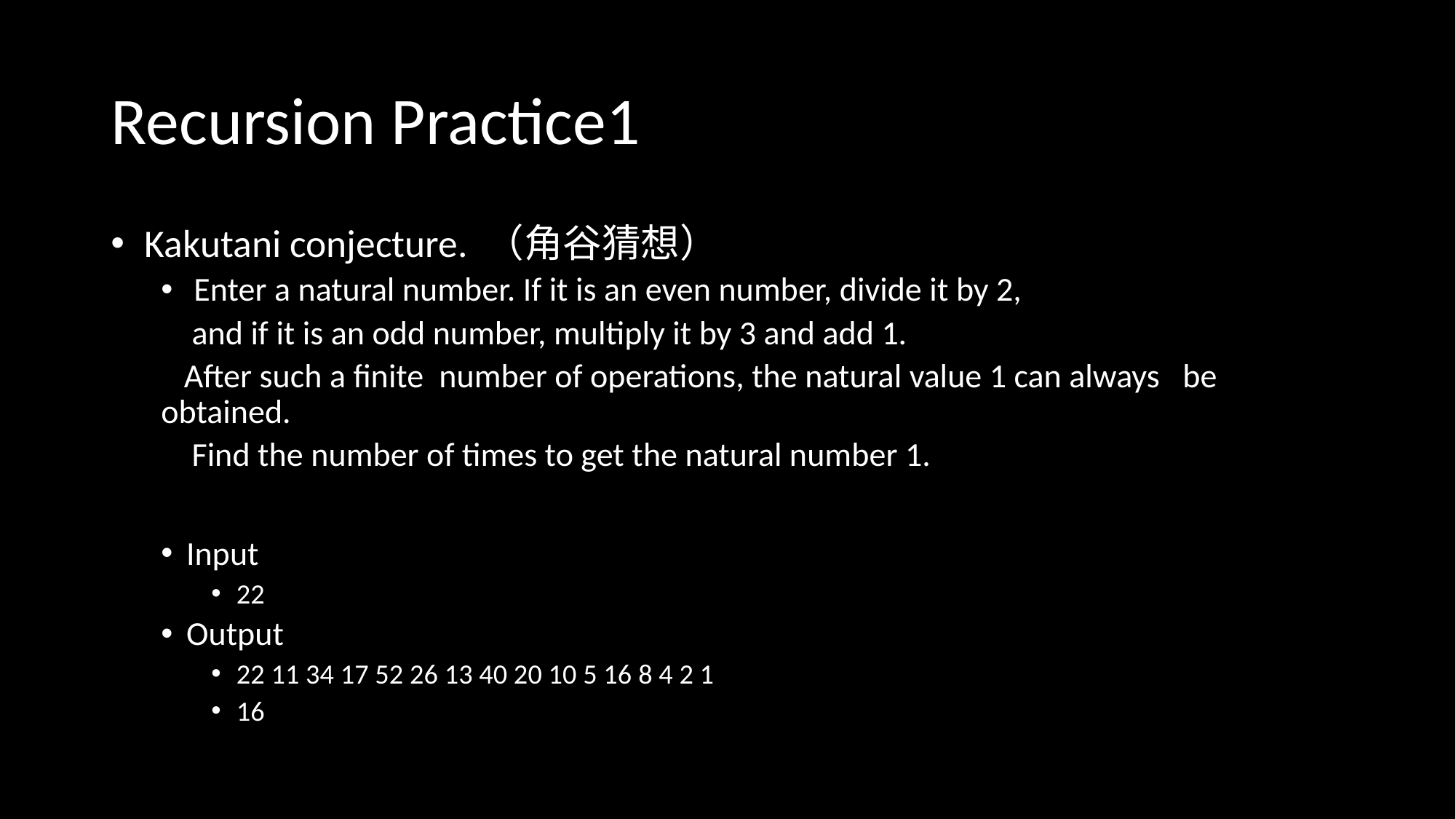

# Recursion Practice1
 Kakutani conjecture. （角谷猜想）
 Enter a natural number. If it is an even number, divide it by 2,
    and if it is an odd number, multiply it by 3 and add 1.
   After such a finite  number of operations, the natural value 1 can always   be obtained.
    Find the number of times to get the natural number 1.

Input
22
Output
22 11 34 17 52 26 13 40 20 10 5 16 8 4 2 1
16